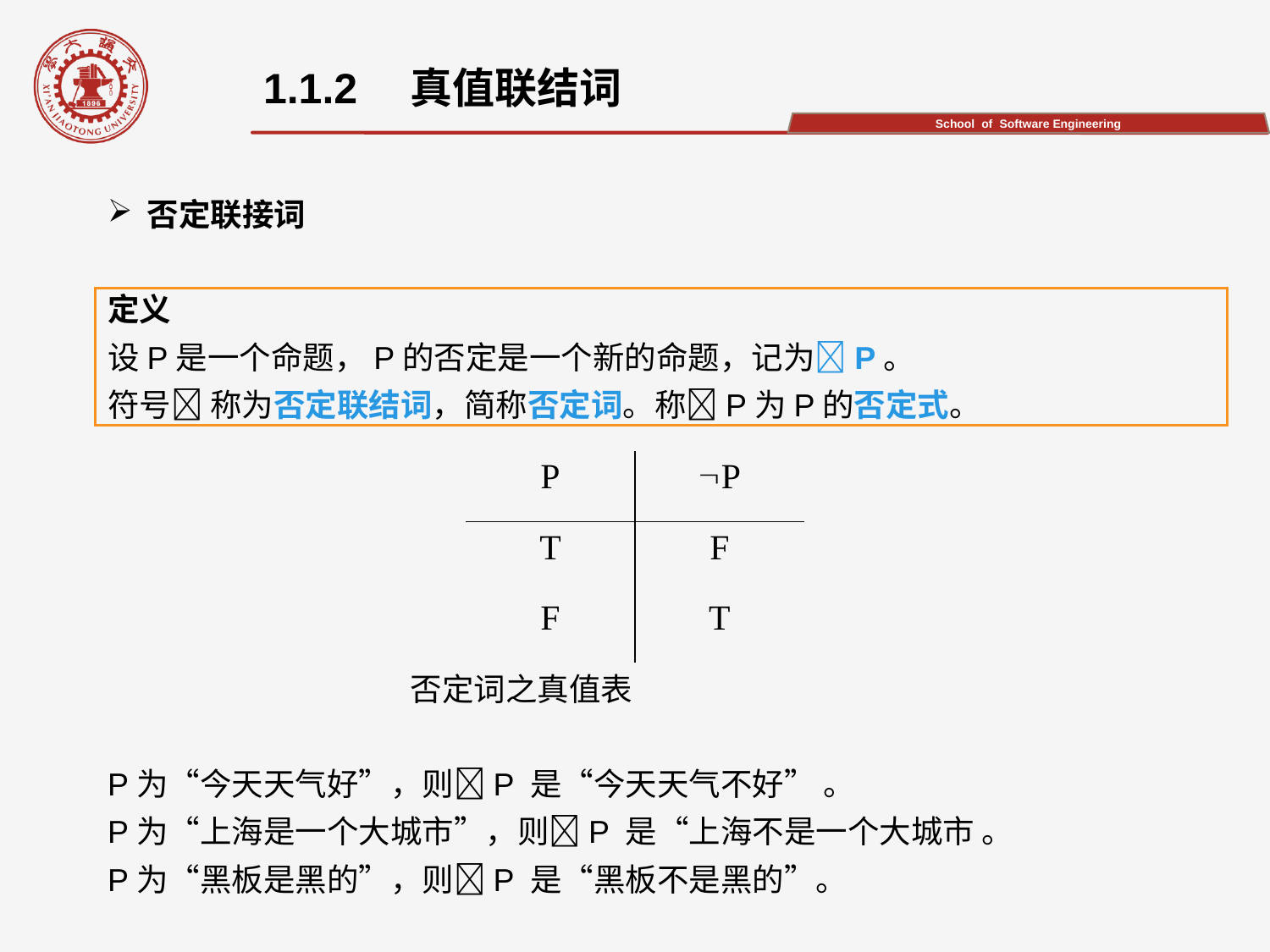

1.1.2　真值联结词
否定联接词

定义
设P是一个命题，P的否定是一个新的命题，记为¬P。
符号¬ 称为否定联结词，简称否定词。称¬P为P的否定式。

                                         否定词之真值表

P为“今天天气好”，则¬P 是“今天天气不好” 。
P为“上海是一个大城市”，则¬P 是“上海不是一个大城市 。
P为“黑板是黑的”，则¬P 是“黑板不是黑的”。

| P | ¬P |
| --- | --- |
| T | F |
| F | T |